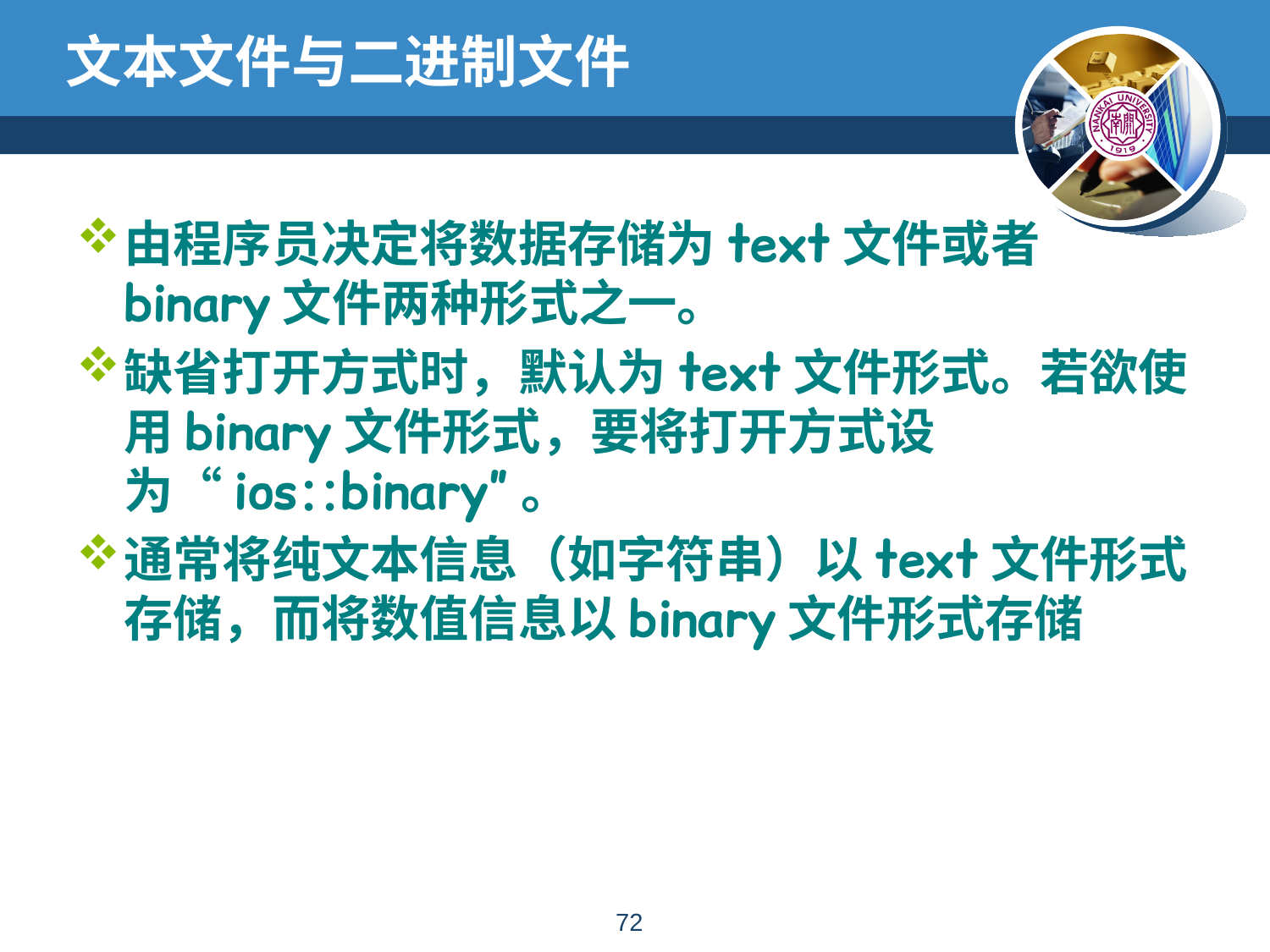

# 文本文件与二进制文件
由程序员决定将数据存储为text文件或者binary文件两种形式之一。
缺省打开方式时，默认为text文件形式。若欲使用binary文件形式，要将打开方式设为“ios::binary”。
通常将纯文本信息（如字符串）以text文件形式存储，而将数值信息以binary文件形式存储
72